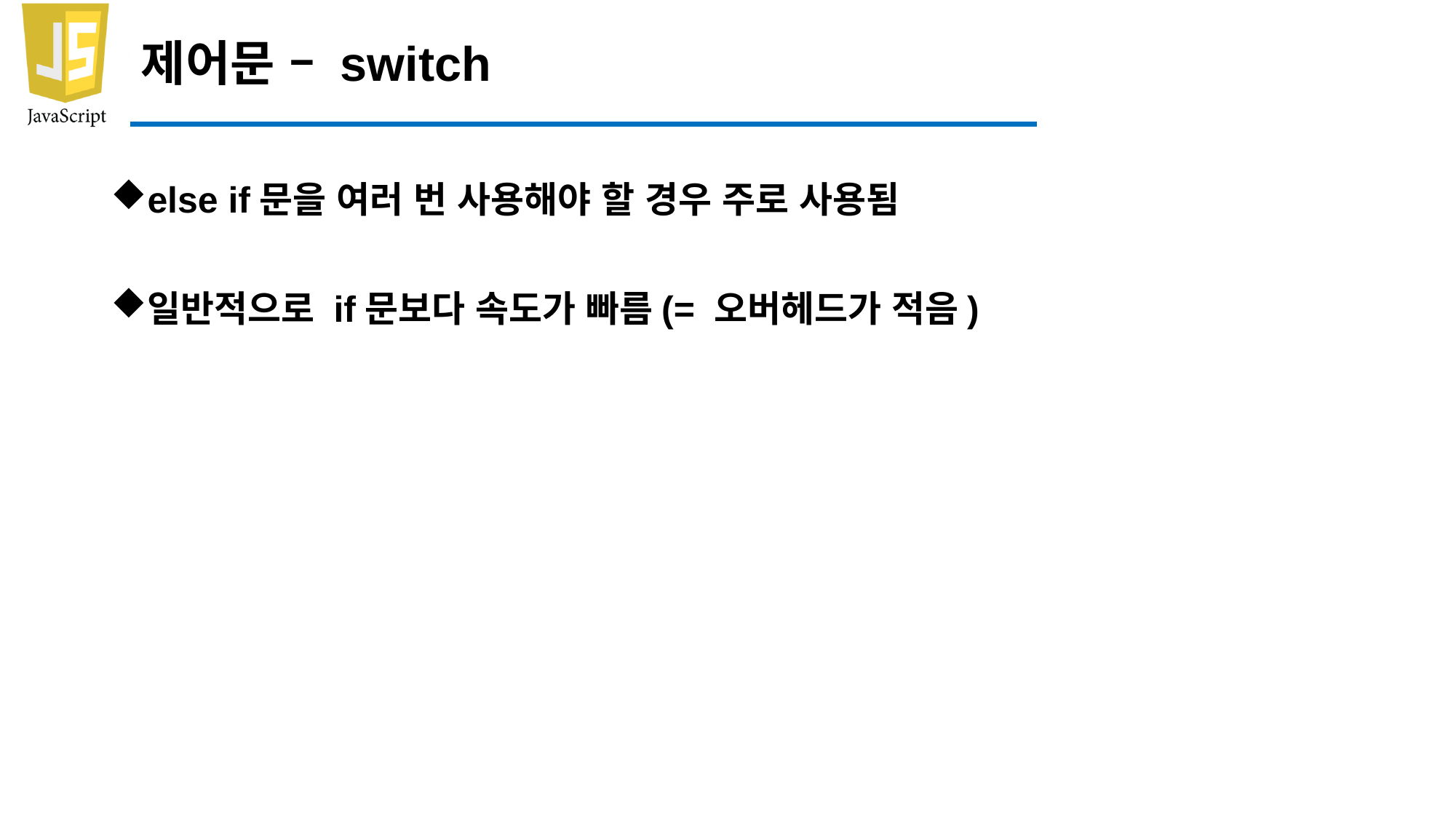

# 제어문 – switch
else if문을 여러 번 사용해야 할 경우 주로 사용됨

일반적으로 if문보다 속도가 빠름(= 오버헤드가 적음)